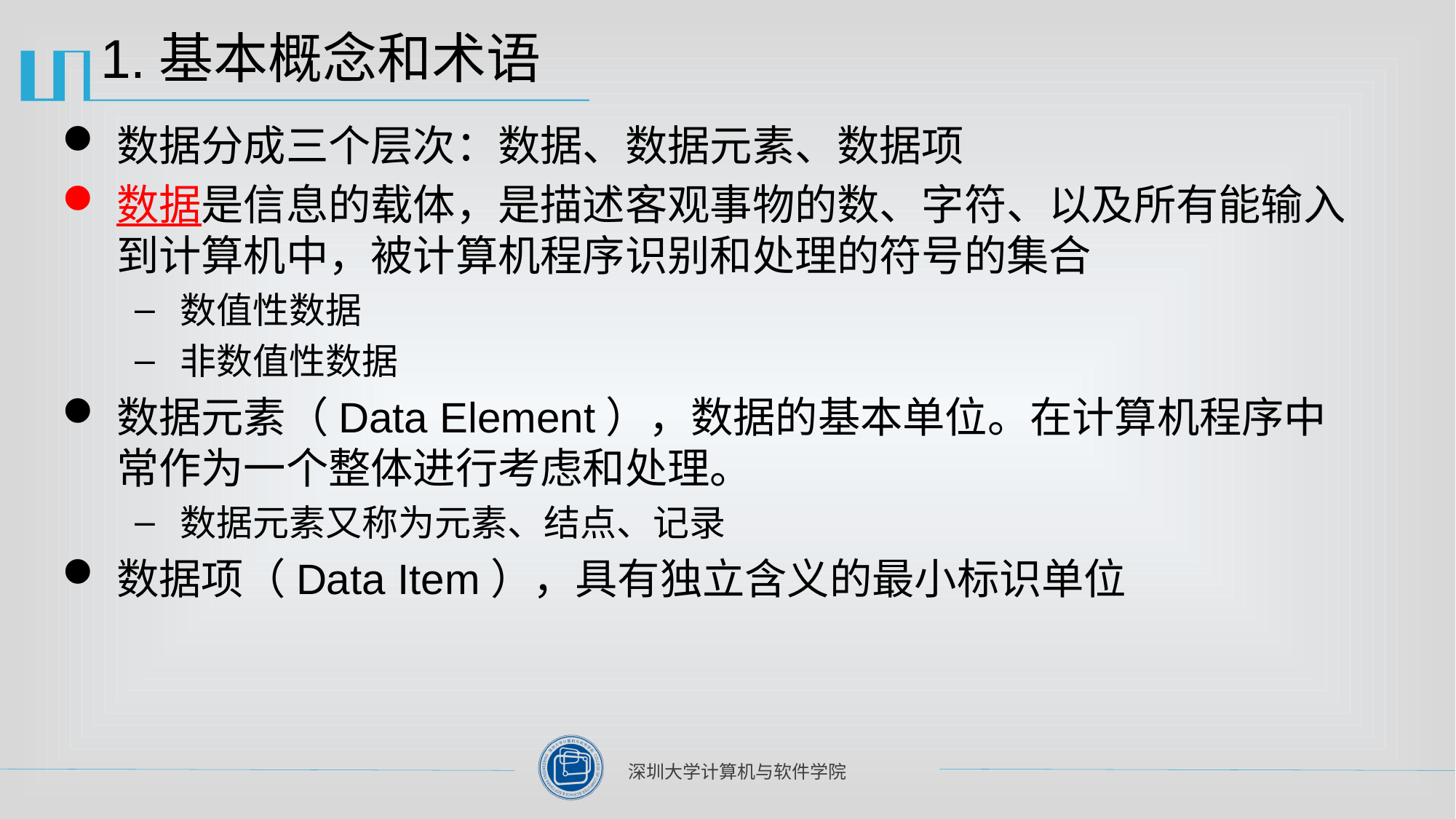

# 1.基本概念和术语
数据分成三个层次：数据、数据元素、数据项
数据是信息的载体，是描述客观事物的数、字符、以及所有能输入到计算机中，被计算机程序识别和处理的符号的集合
数值性数据
非数值性数据
数据元素（Data Element），数据的基本单位。在计算机程序中常作为一个整体进行考虑和处理。
数据元素又称为元素、结点、记录
数据项（Data Item），具有独立含义的最小标识单位

7